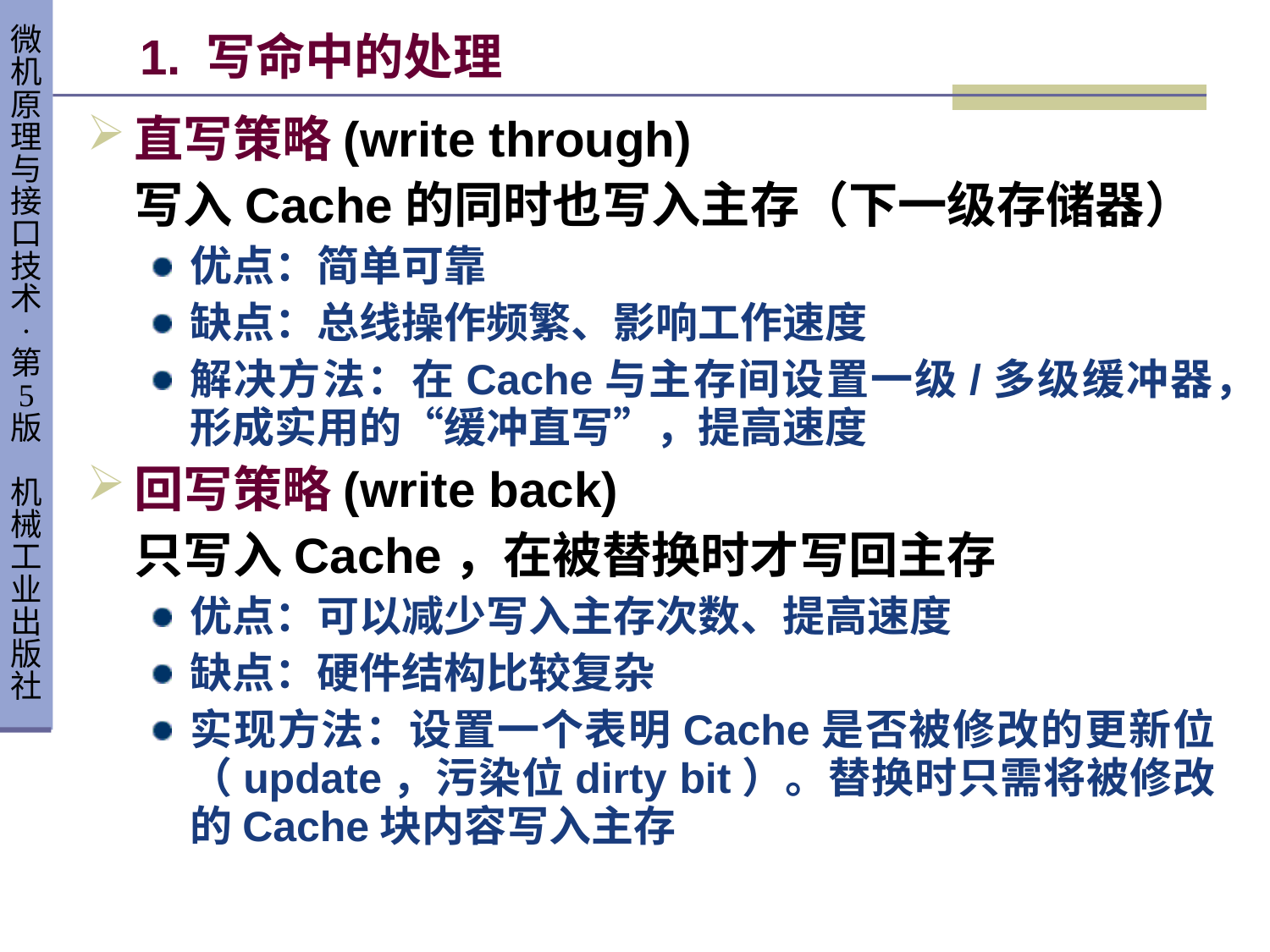

# 1. 写命中的处理
直写策略(write through)
	写入Cache的同时也写入主存（下一级存储器）
优点：简单可靠
缺点：总线操作频繁、影响工作速度
解决方法：在Cache与主存间设置一级/多级缓冲器，形成实用的“缓冲直写”，提高速度
回写策略(write back)
	只写入Cache，在被替换时才写回主存
优点：可以减少写入主存次数、提高速度
缺点：硬件结构比较复杂
实现方法：设置一个表明Cache是否被修改的更新位（update，污染位dirty bit）。替换时只需将被修改的Cache块内容写入主存